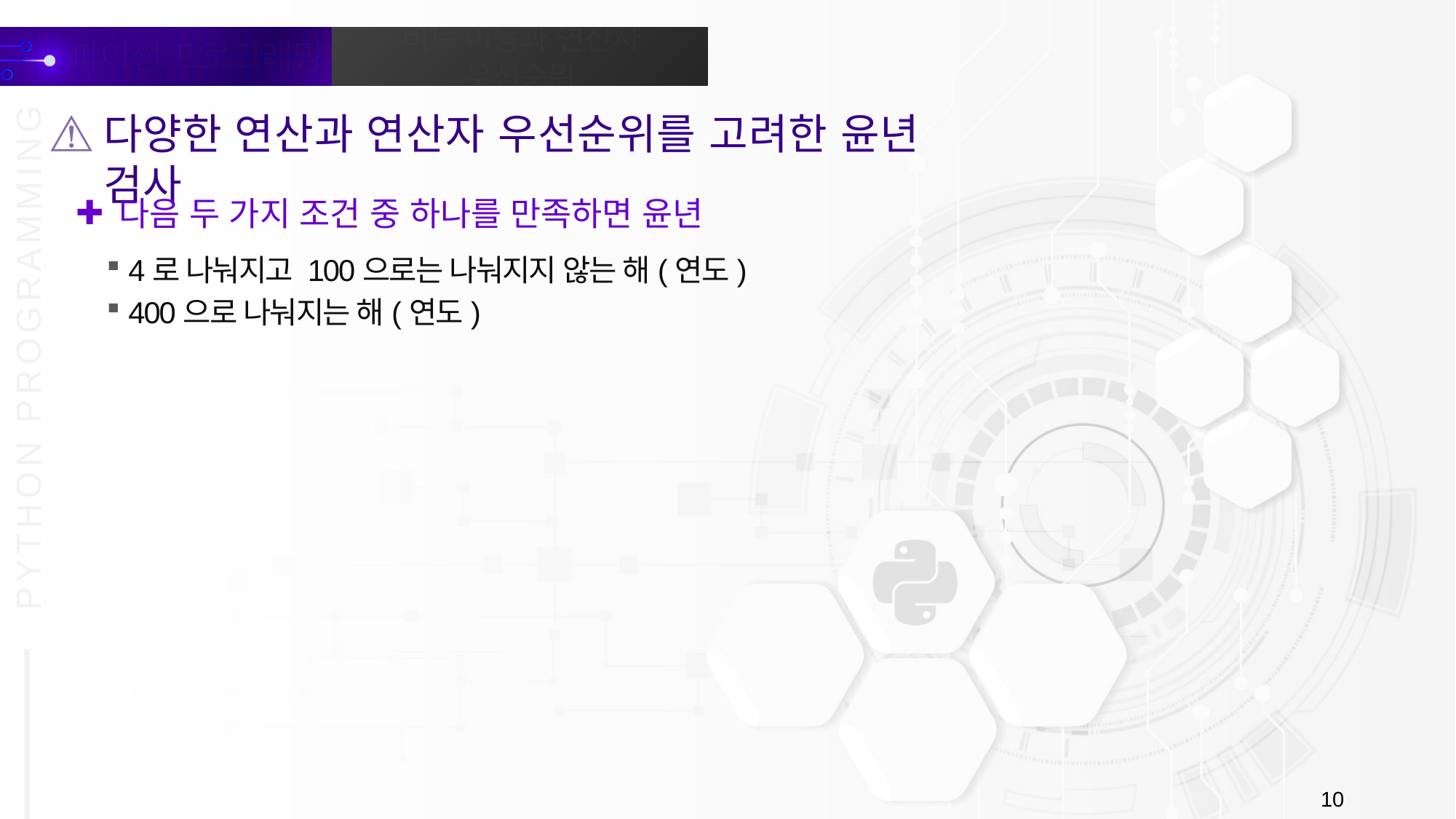

다양한 연산과 연산자 우선순위를 고려한 윤년 검사
다음 두 가지 조건 중 하나를 만족하면 윤년
4로 나눠지고 100으로는 나눠지지 않는 해(연도)
400으로 나눠지는 해(연도)
10